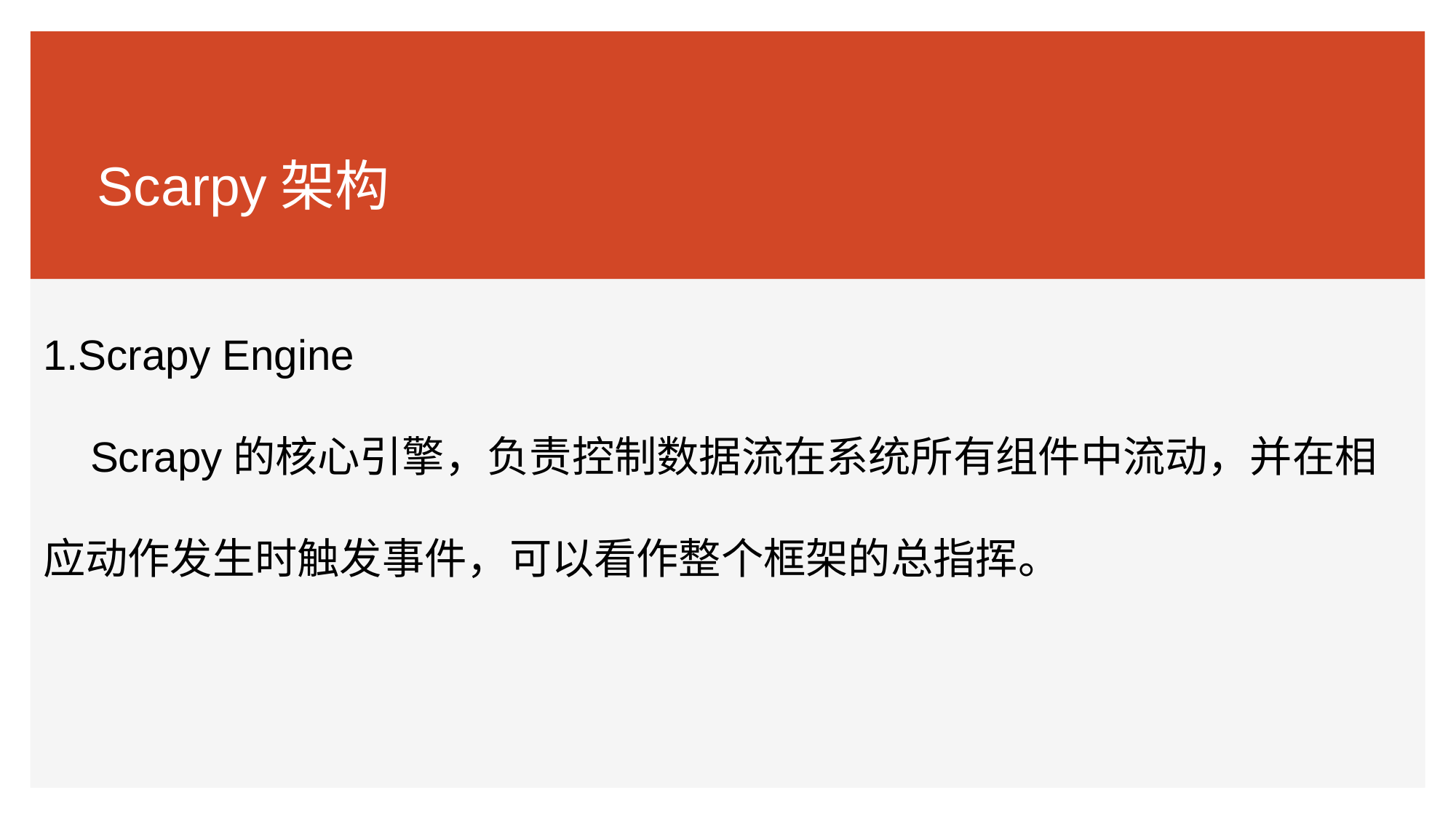

# Scarpy架构
1.Scrapy Engine
    Scrapy的核心引擎，负责控制数据流在系统所有组件中流动，并在相应动作发生时触发事件，可以看作整个框架的总指挥。